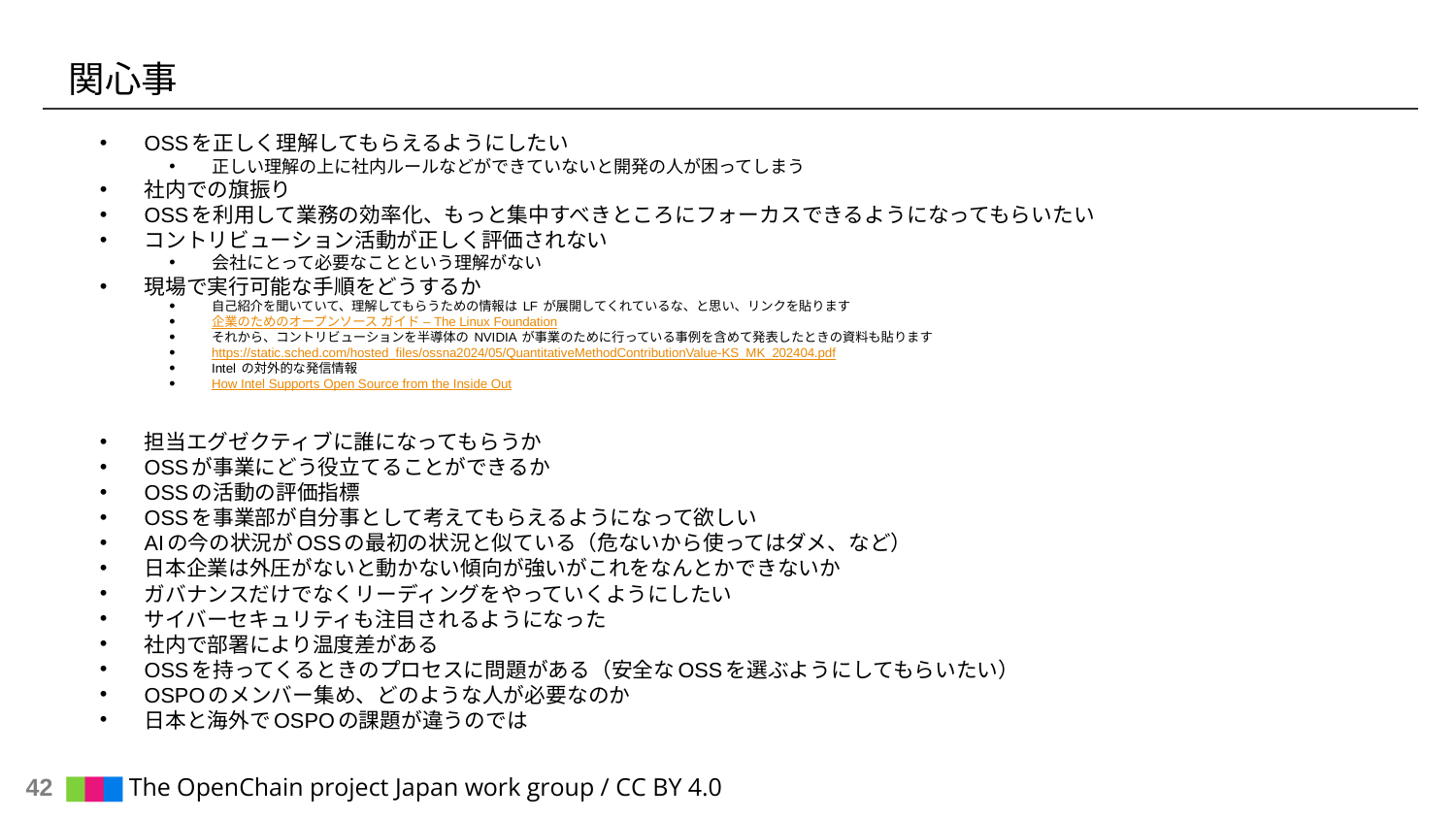

# 関心事
OSSを正しく理解してもらえるようにしたい
正しい理解の上に社内ルールなどができていないと開発の人が困ってしまう
社内での旗振り
OSSを利用して業務の効率化、もっと集中すべきところにフォーカスできるようになってもらいたい
コントリビューション活動が正しく評価されない
会社にとって必要なことという理解がない
現場で実行可能な手順をどうするか
自己紹介を聞いていて、理解してもらうための情報は LF が展開してくれているな、と思い、リンクを貼ります
企業のためのオープンソース ガイド – The Linux Foundation
それから、コントリビューションを半導体の NVIDIA が事業のために行っている事例を含めて発表したときの資料も貼ります
https://static.sched.com/hosted_files/ossna2024/05/QuantitativeMethodContributionValue-KS_MK_202404.pdf
Intel の対外的な発信情報
How Intel Supports Open Source from the Inside Out

担当エグゼクティブに誰になってもらうか
OSSが事業にどう役立てることができるか
OSSの活動の評価指標
OSSを事業部が自分事として考えてもらえるようになって欲しい
AIの今の状況がOSSの最初の状況と似ている（危ないから使ってはダメ、など）
日本企業は外圧がないと動かない傾向が強いがこれをなんとかできないか
ガバナンスだけでなくリーディングをやっていくようにしたい
サイバーセキュリティも注目されるようになった
社内で部署により温度差がある
OSSを持ってくるときのプロセスに問題がある（安全なOSSを選ぶようにしてもらいたい）
OSPOのメンバー集め、どのような人が必要なのか
日本と海外でOSPOの課題が違うのでは